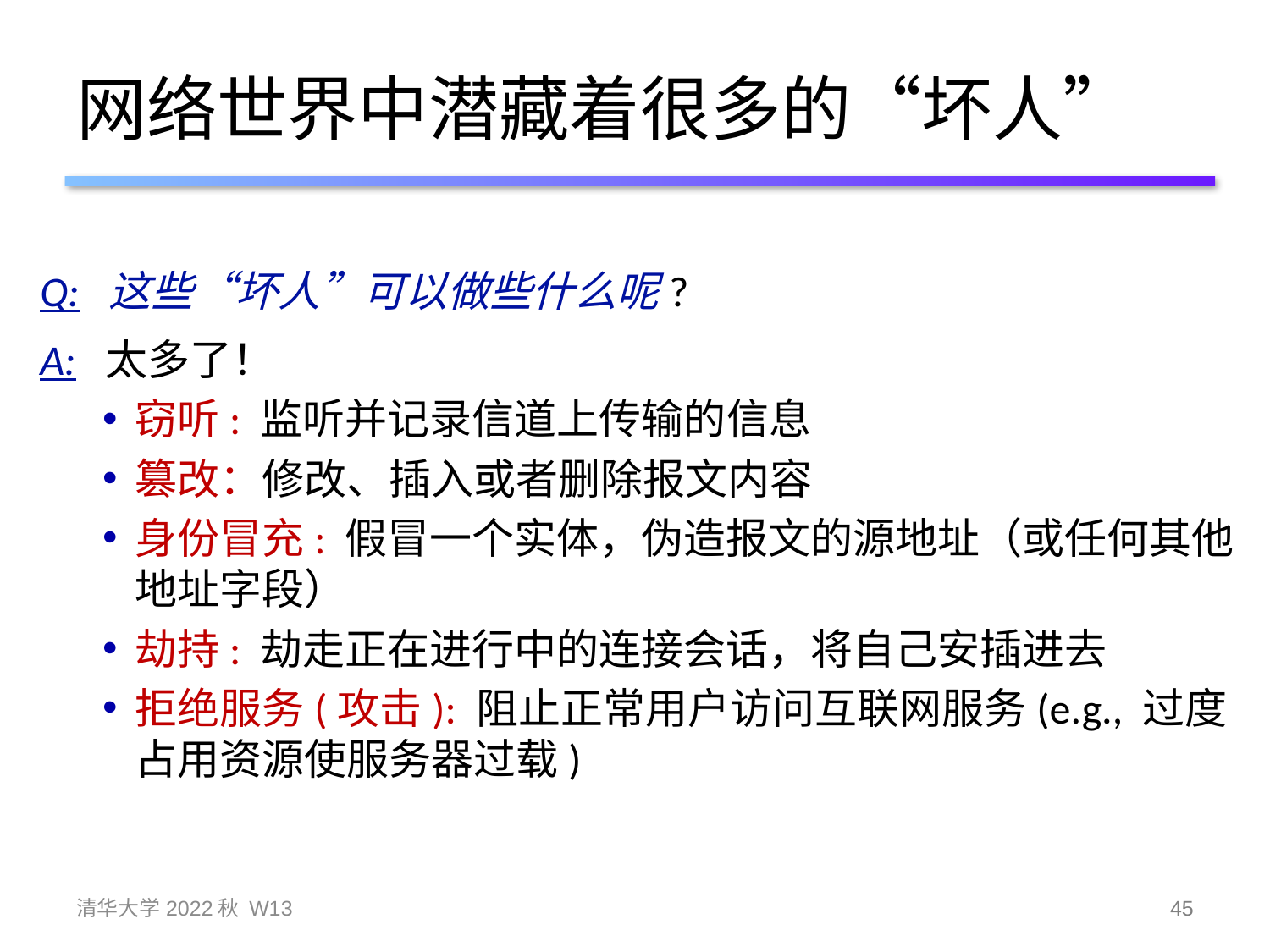

# 网络世界中潜藏着很多的“坏人”
Q:  这些“坏人”可以做些什么呢?
A:  太多了！
窃听: 监听并记录信道上传输的信息
篡改：修改、插入或者删除报文内容
身份冒充: 假冒一个实体，伪造报文的源地址（或任何其他地址字段）
劫持: 劫走正在进行中的连接会话，将自己安插进去
拒绝服务(攻击): 阻止正常用户访问互联网服务(e.g., 过度占用资源使服务器过载)

清华大学2022秋 W13
45